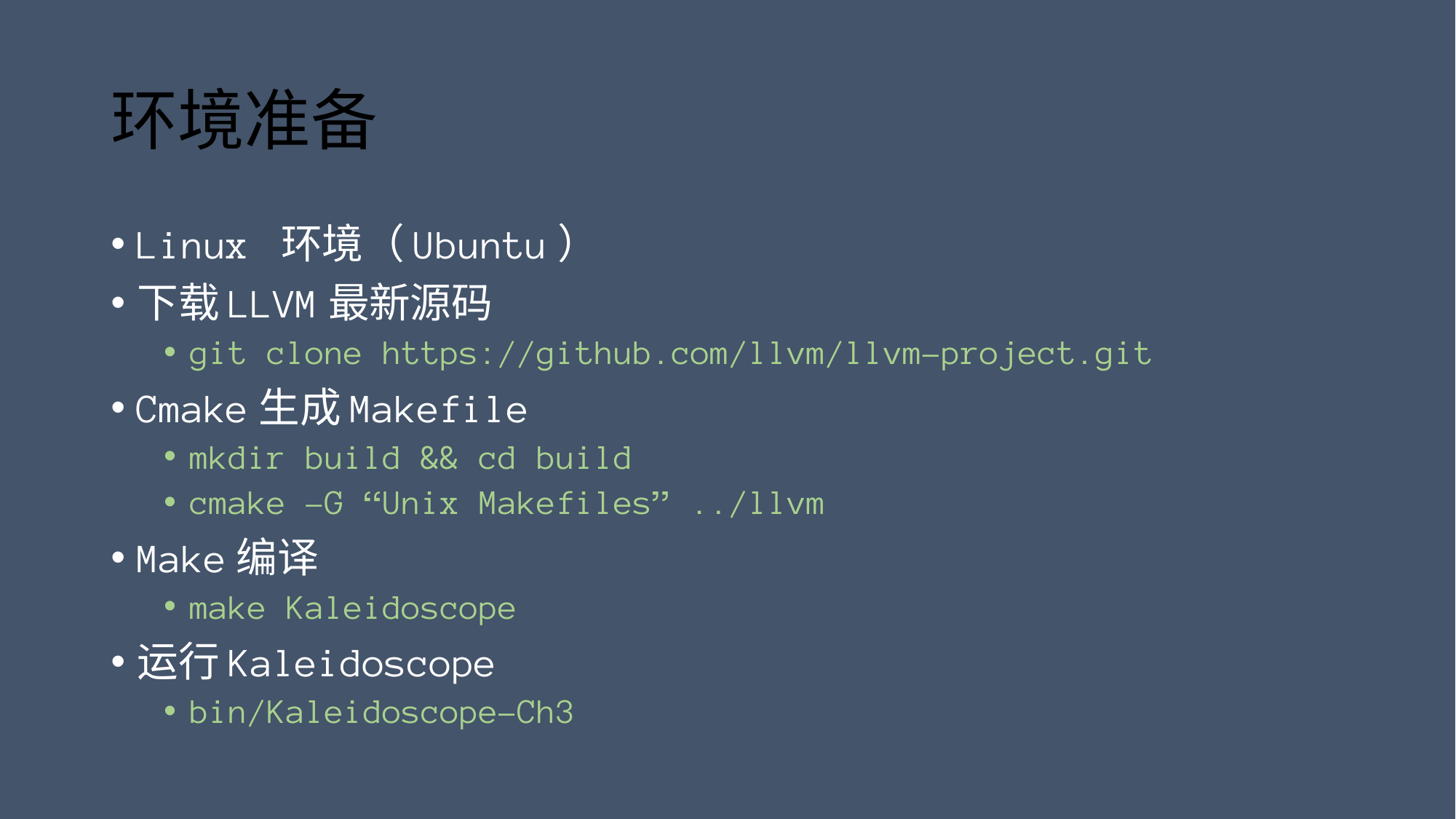

# 环境准备
Linux 环境（Ubuntu）
下载LLVM最新源码
git clone https://github.com/llvm/llvm-project.git
Cmake生成Makefile
mkdir build && cd build
cmake –G “Unix Makefiles” ../llvm
Make编译
make Kaleidoscope
运行Kaleidoscope
bin/Kaleidoscope-Ch3